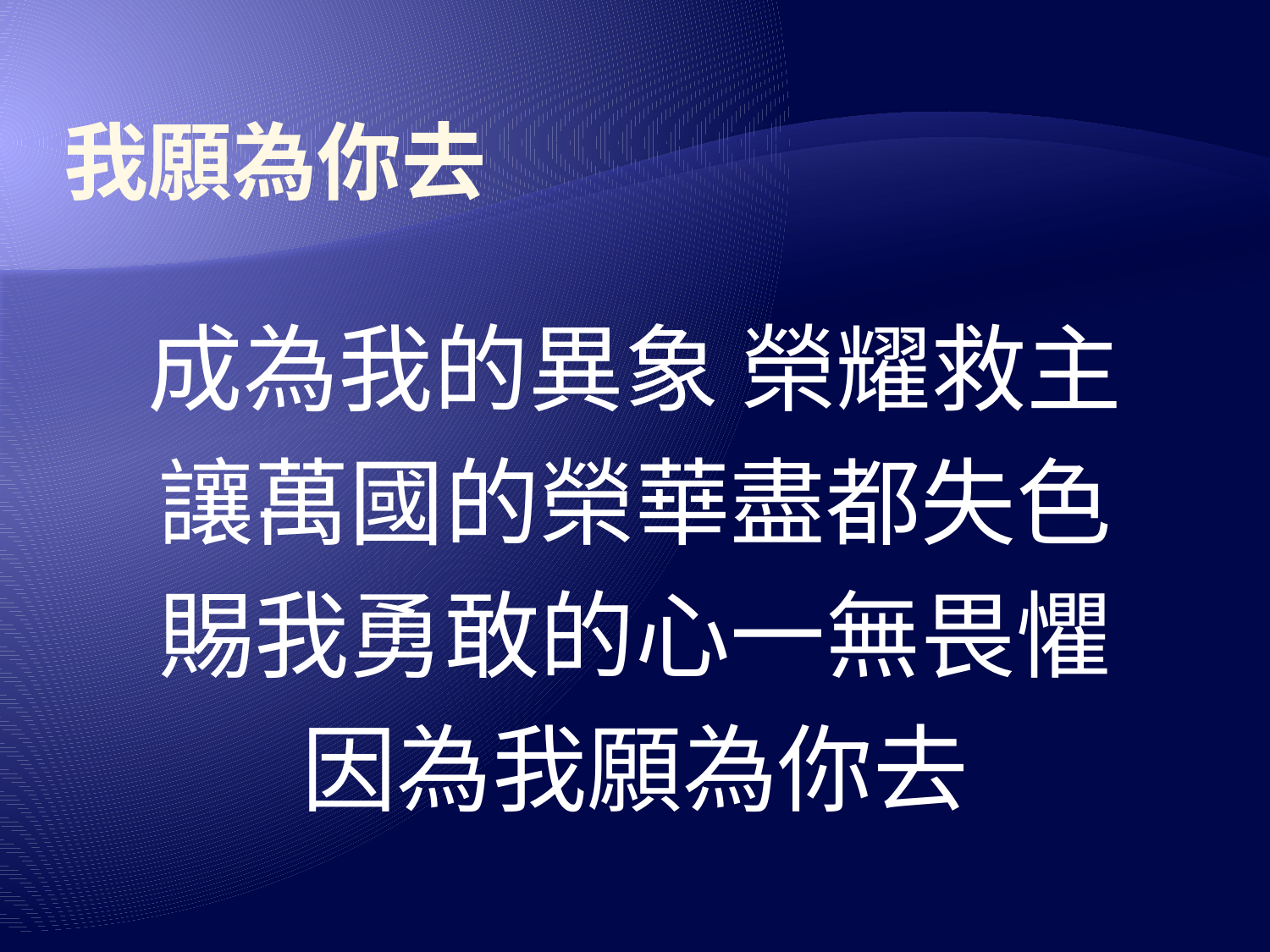

# 我願為你去
成為我的異象 榮耀救主
讓萬國的榮華盡都失色
賜我勇敢的心一無畏懼
因為我願為你去